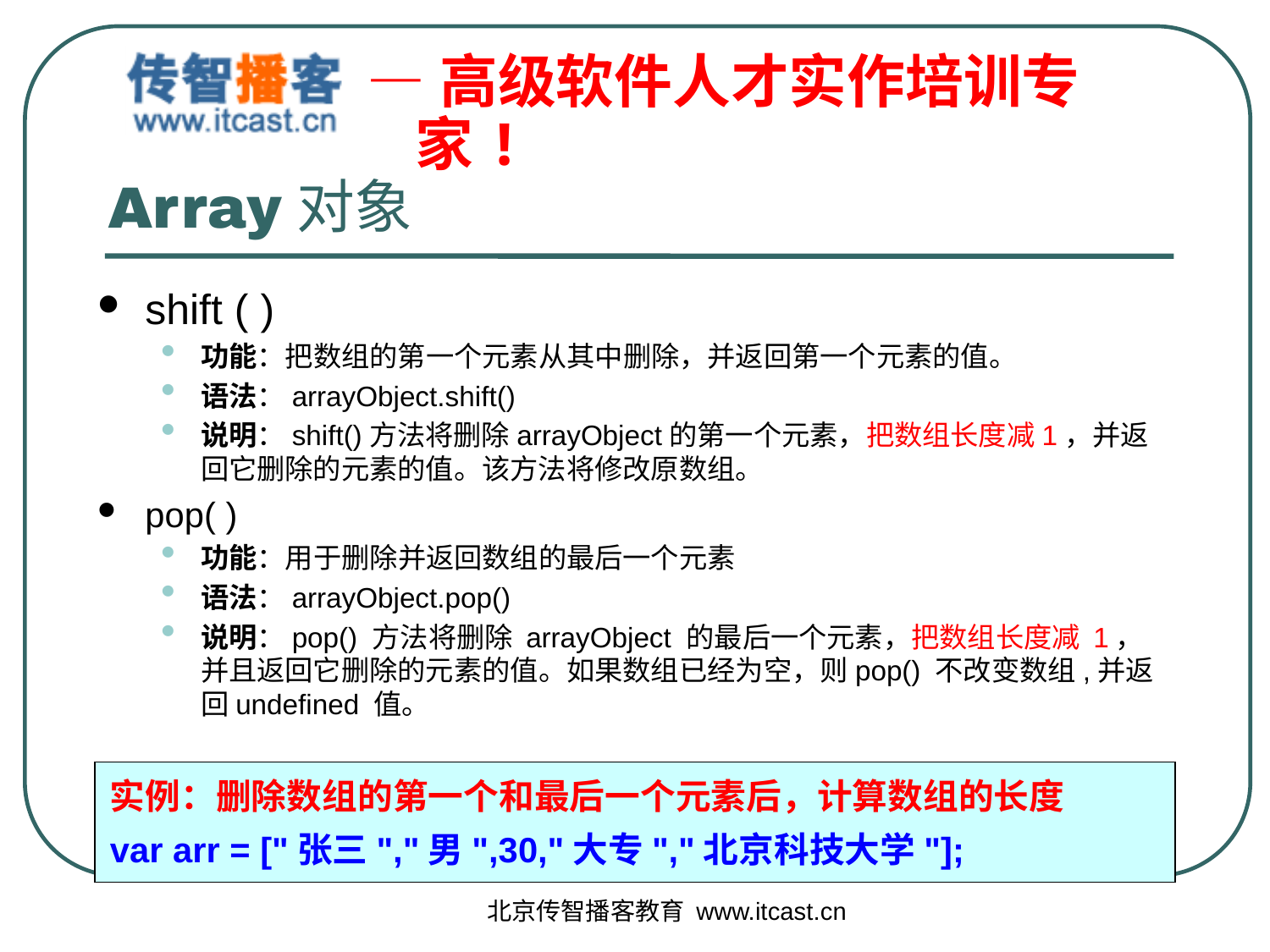

# Array对象
shift ( )
功能：把数组的第一个元素从其中删除，并返回第一个元素的值。
语法：arrayObject.shift()
说明：shift()方法将删除arrayObject的第一个元素，把数组长度减1，并返回它删除的元素的值。该方法将修改原数组。
pop( )
功能：用于删除并返回数组的最后一个元素
语法：arrayObject.pop()
说明：pop() 方法将删除 arrayObject 的最后一个元素，把数组长度减 1，并且返回它删除的元素的值。如果数组已经为空，则pop() 不改变数组,并返回undefined 值。
实例：删除数组的第一个和最后一个元素后，计算数组的长度
var arr = ["张三","男",30,"大专","北京科技大学"];